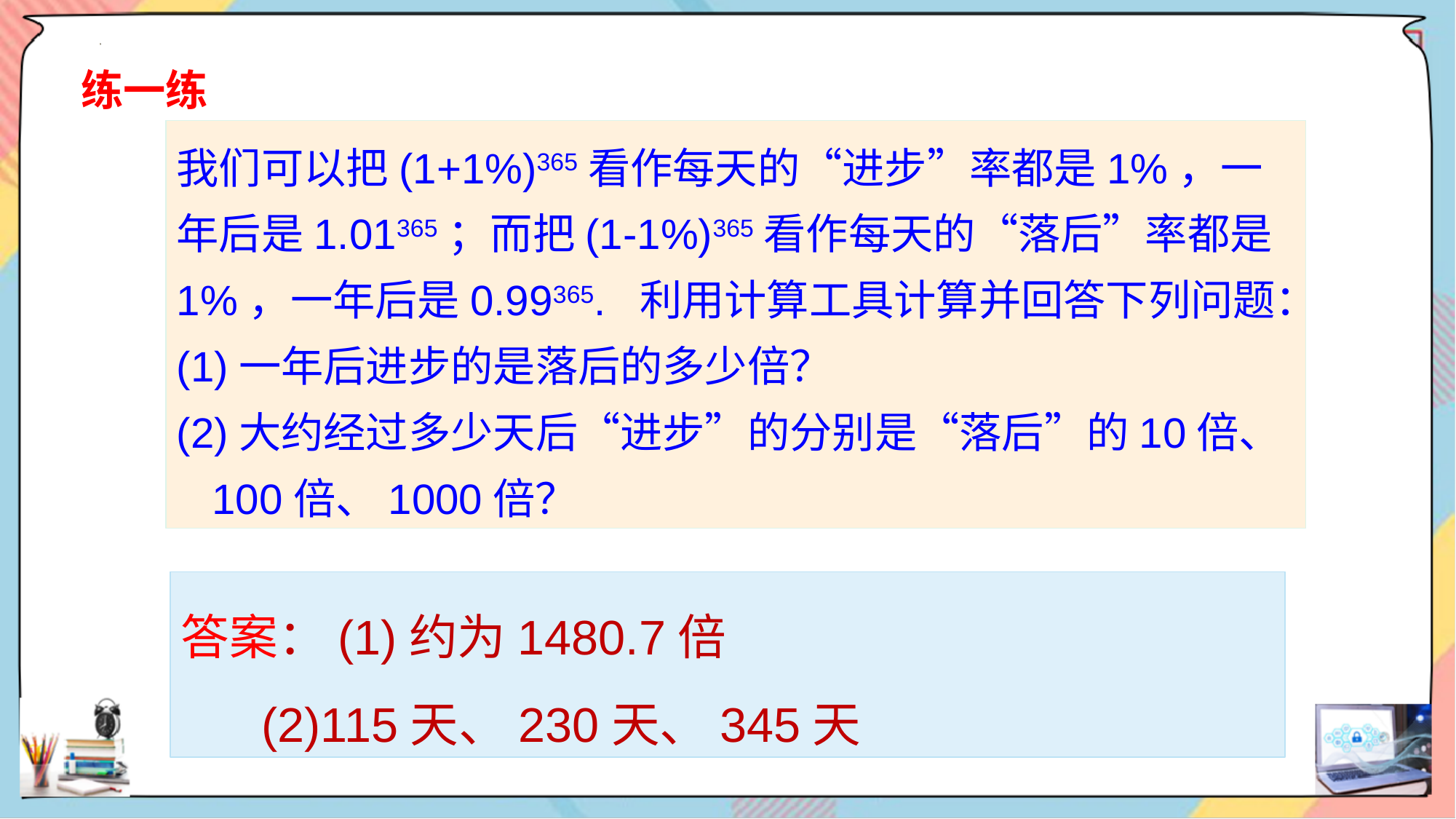

练一练
我们可以把(1+1%)365看作每天的“进步”率都是1%，一年后是1.01365；而把(1-1%)365看作每天的“落后”率都是1%，一年后是0.99365.  利用计算工具计算并回答下列问题：
(1)一年后进步的是落后的多少倍？
(2)大约经过多少天后“进步”的分别是“落后”的10倍、
   100倍、1000倍？
答案：(1)约为1480.7倍
      (2)115天、230天、345天